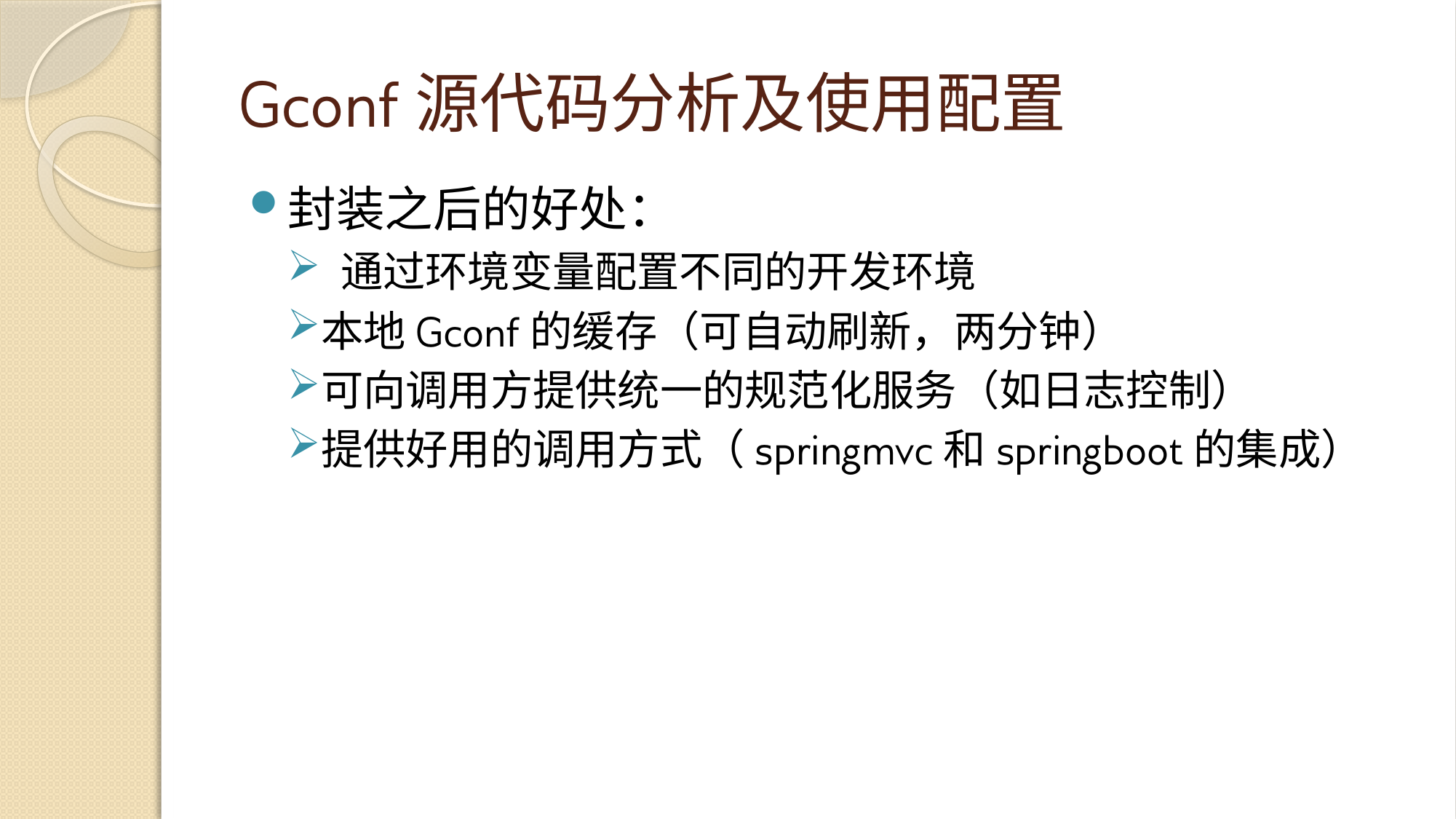

# Gconf源代码分析及使用配置
封装之后的好处：
 通过环境变量配置不同的开发环境
本地Gconf的缓存（可自动刷新，两分钟）
可向调用方提供统一的规范化服务（如日志控制）
提供好用的调用方式（springmvc和springboot的集成）